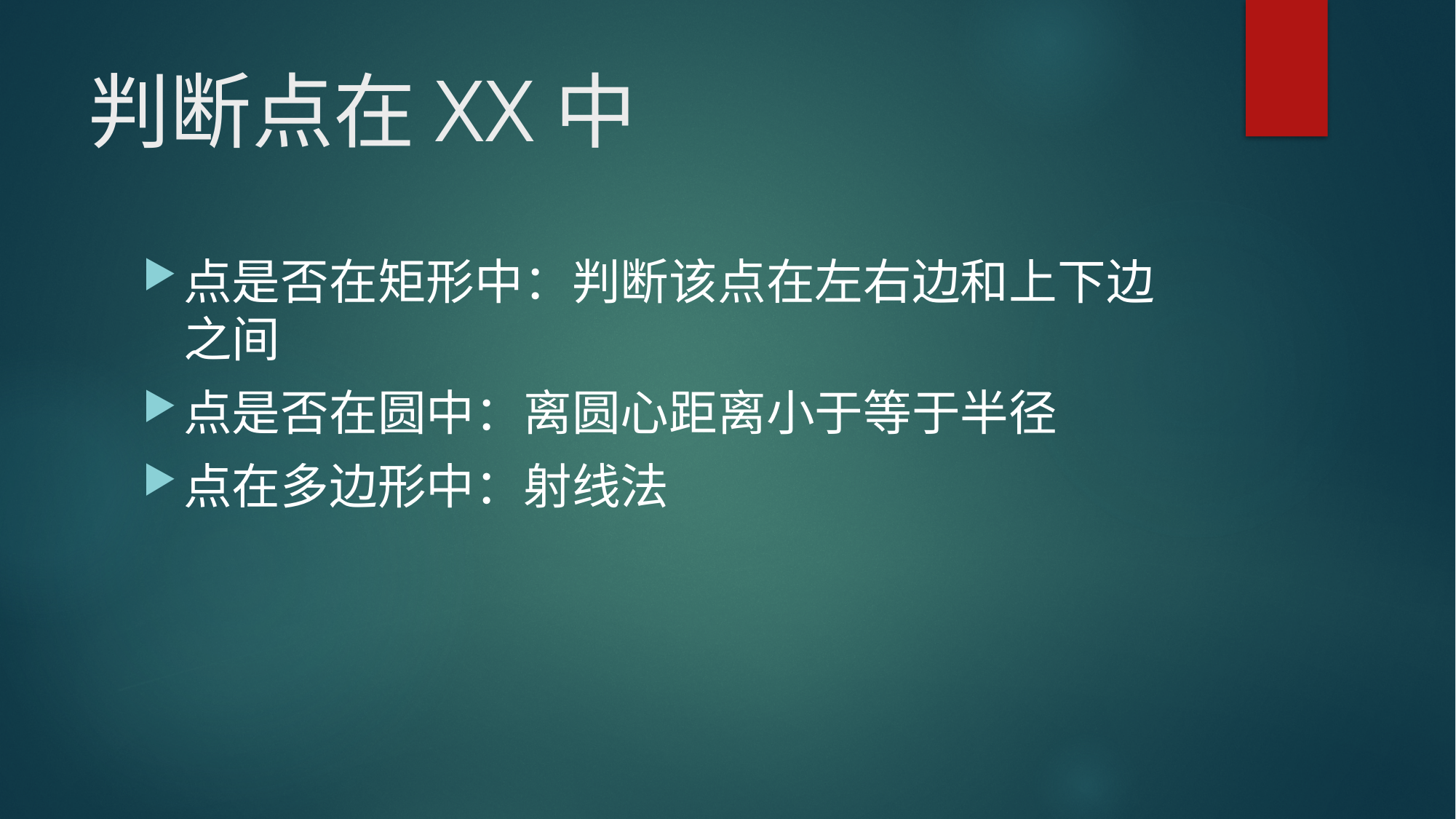

# 判断点在XX中
点是否在矩形中：判断该点在左右边和上下边之间
点是否在圆中：离圆心距离小于等于半径
点在多边形中：射线法